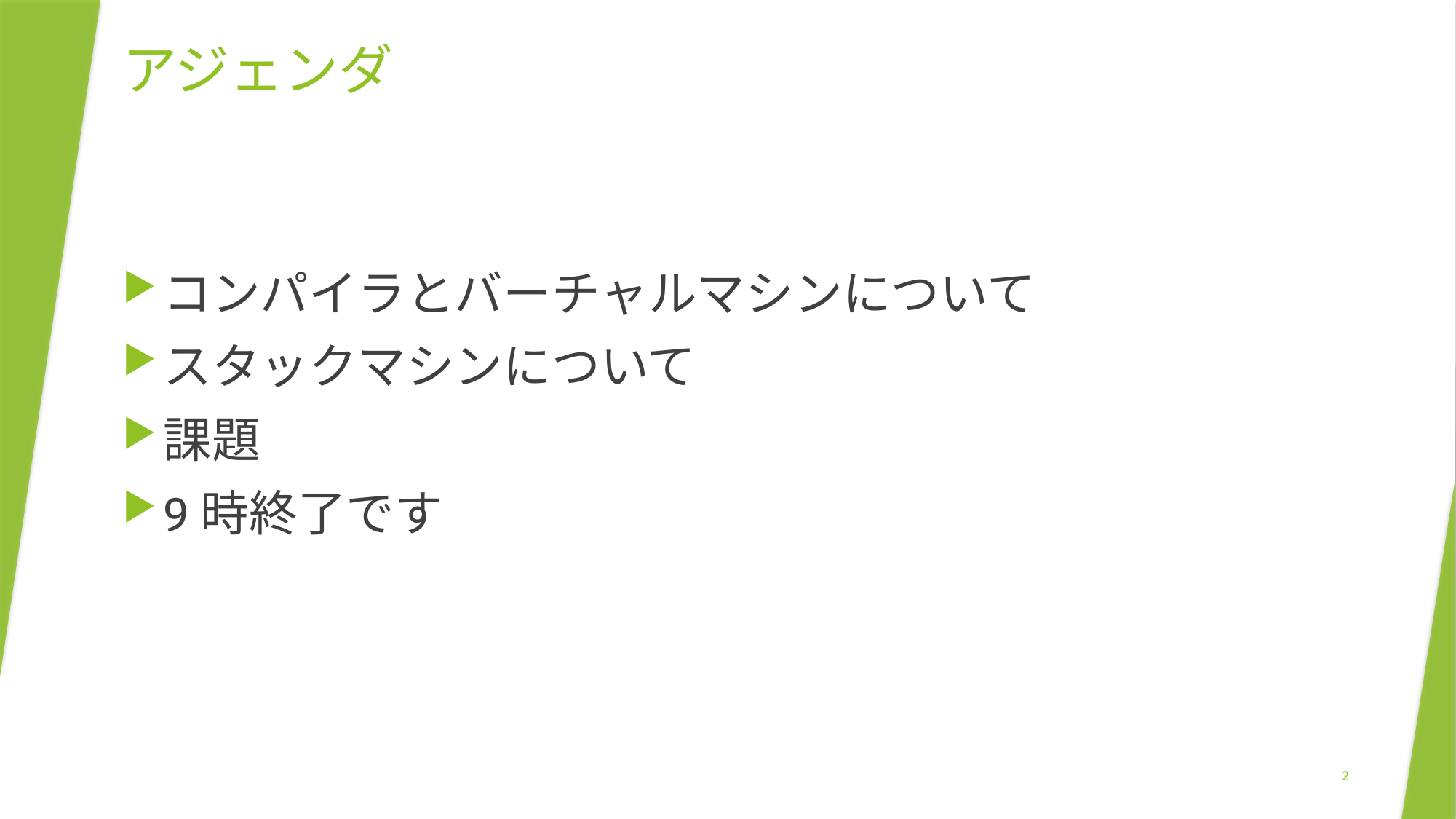

# アジェンダ
コンパイラとバーチャルマシンについて
スタックマシンについて
課題
9時終了です

2